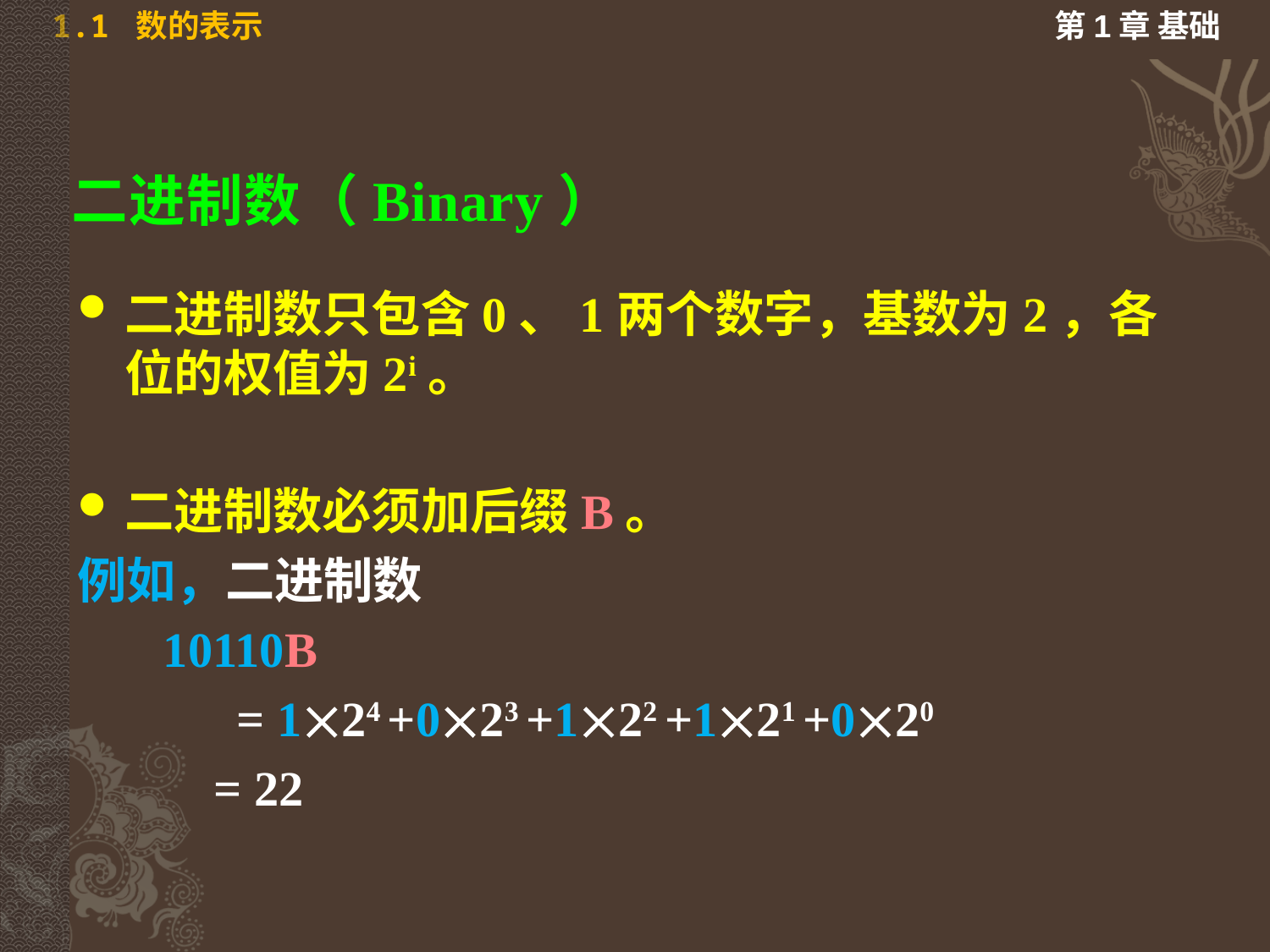

# 二进制数（Binary）
二进制数只包含0、1两个数字，基数为2，各位的权值为2i。

二进制数必须加后缀B。
例如，二进制数
       10110B
             = 1×24 +0×23 +1×22 +1×21 +0×20
                   = 22